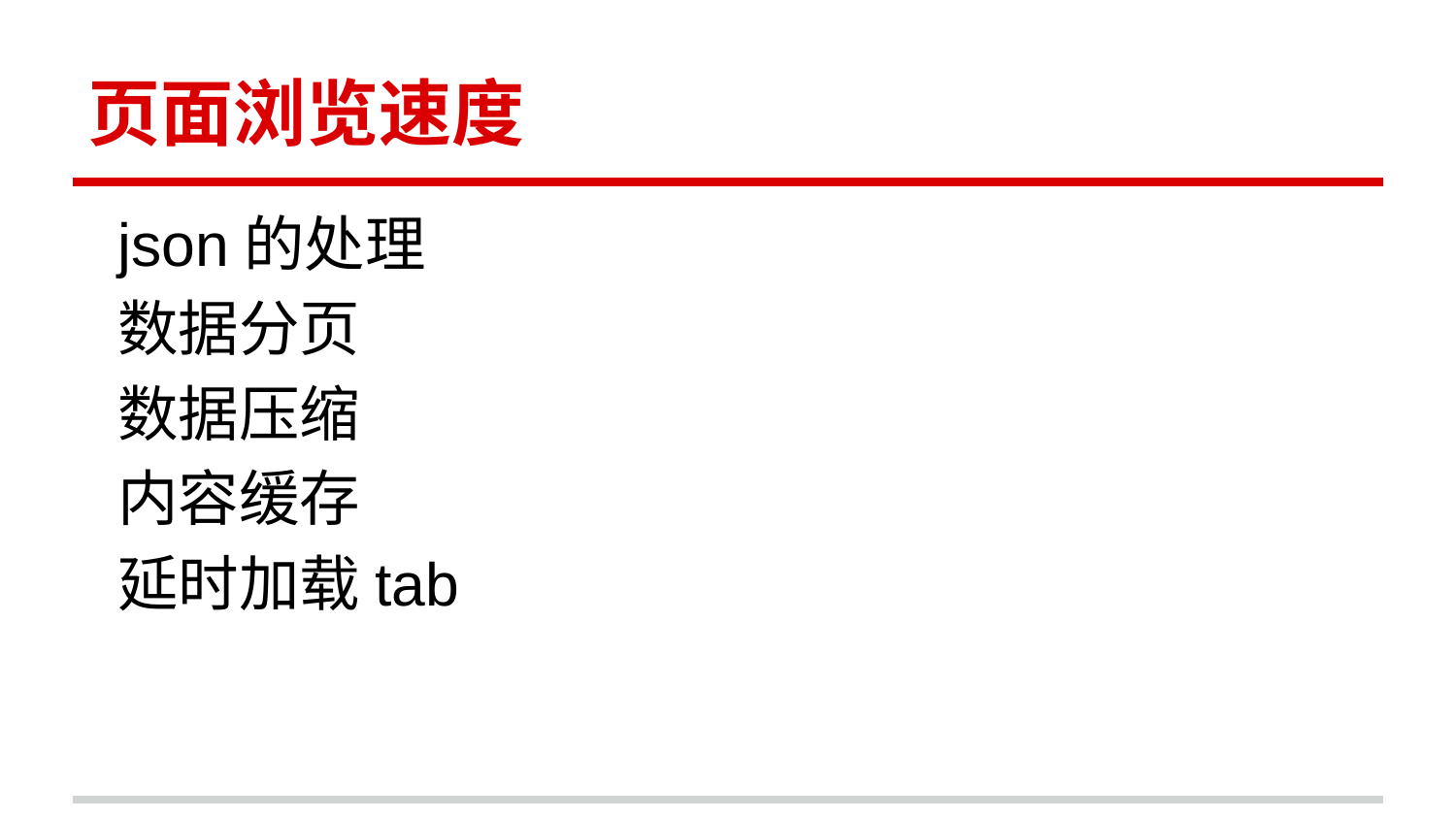

# 页面浏览速度
json的处理
数据分页
数据压缩
内容缓存
延时加载tab